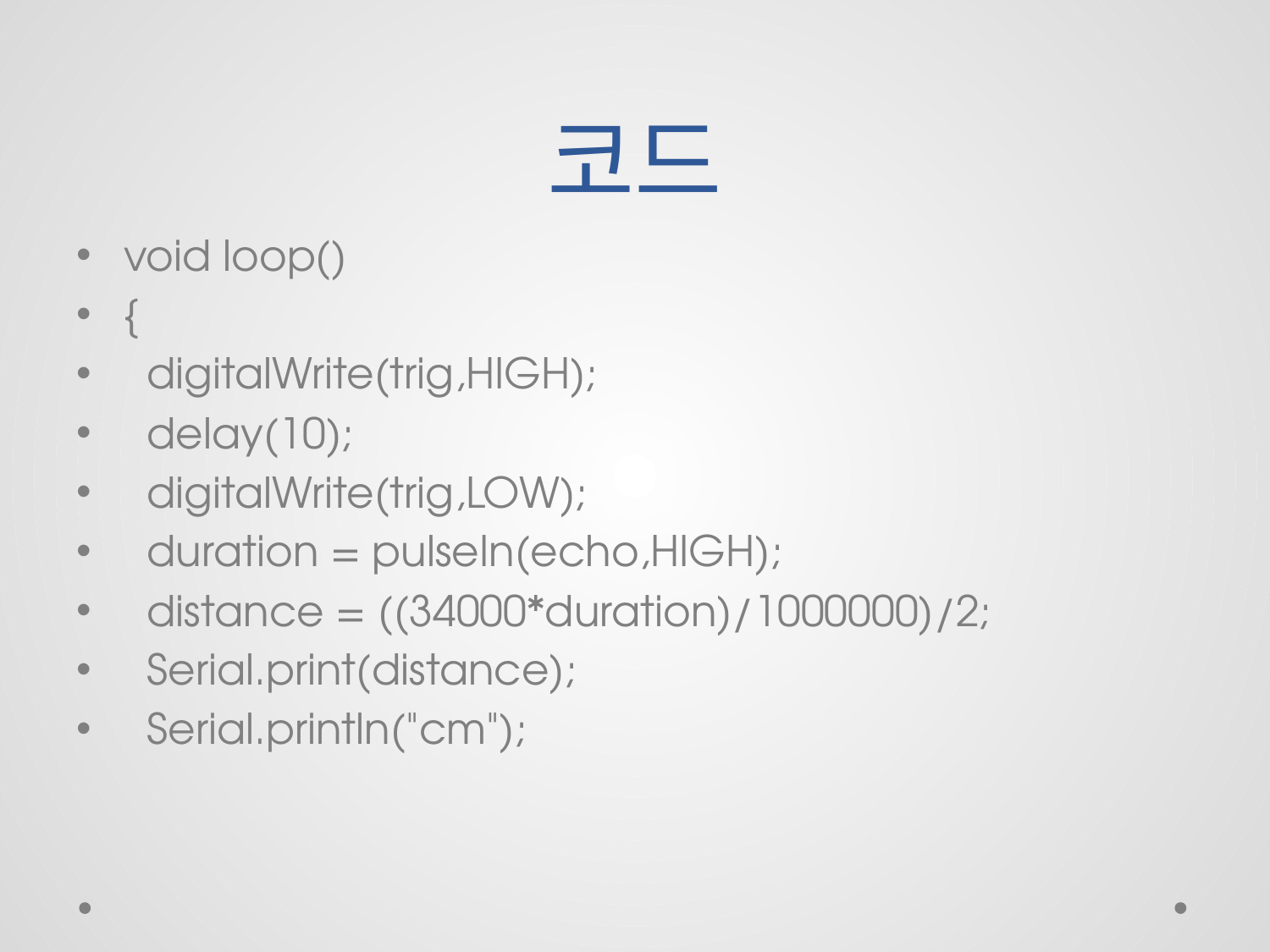

# 코드
void loop()
{
  digitalWrite(trig,HIGH);
  delay(10);
  digitalWrite(trig,LOW);
  duration = pulseIn(echo,HIGH);
  distance = ((34000*duration)/1000000)/2;
  Serial.print(distance);
  Serial.println("cm");